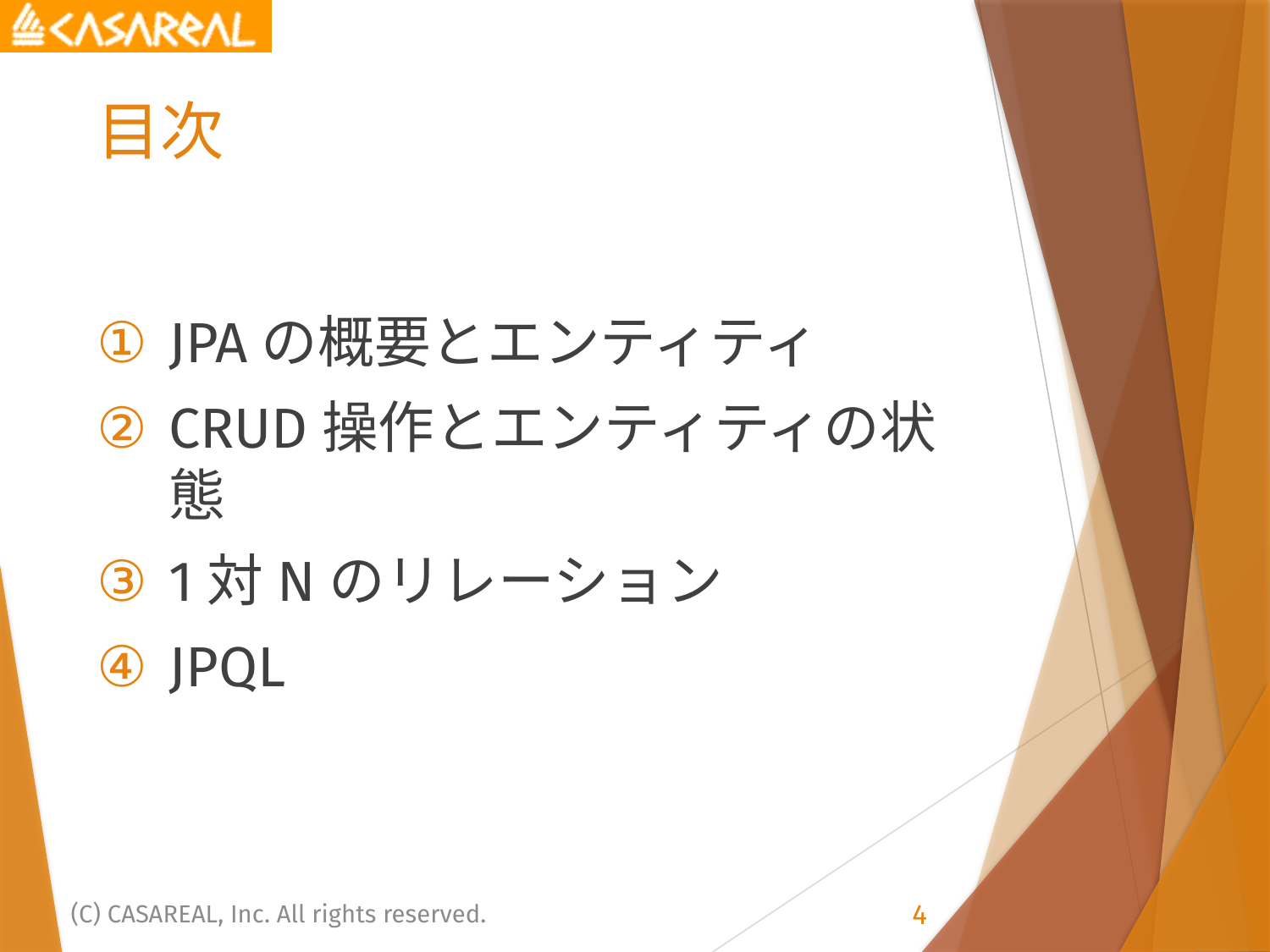

# 目次
JPAの概要とエンティティ
CRUD操作とエンティティの状態
1対Nのリレーション
JPQL
(C) CASAREAL, Inc. All rights reserved.
4